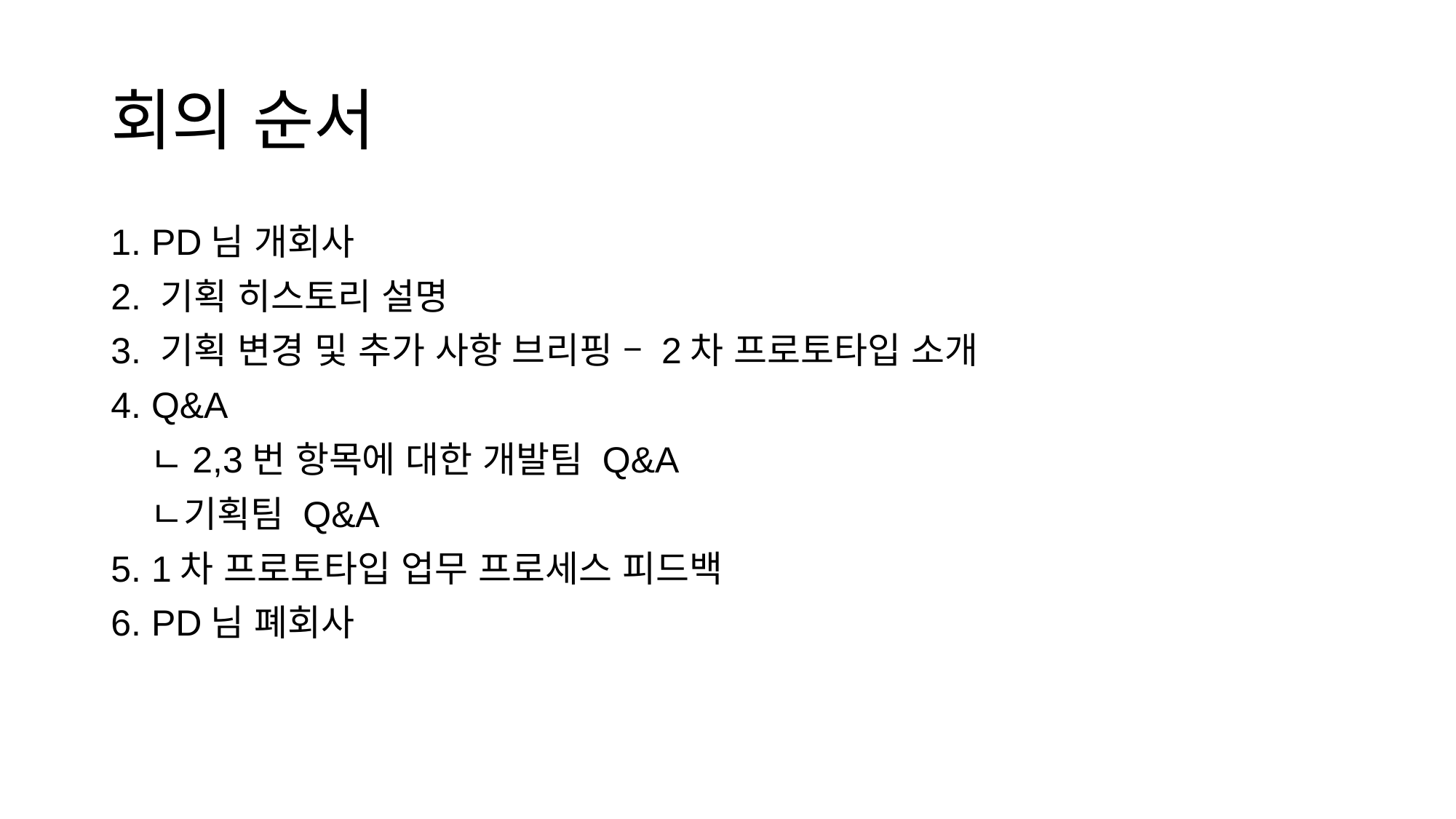

# 회의 순서
1. PD님 개회사
2. 기획 히스토리 설명
3. 기획 변경 및 추가 사항 브리핑 – 2차 프로토타입 소개
4. Q&A
   ㄴ2,3번 항목에 대한 개발팀 Q&A
   ㄴ기획팀 Q&A
5. 1차 프로토타입 업무 프로세스 피드백
6. PD님 폐회사